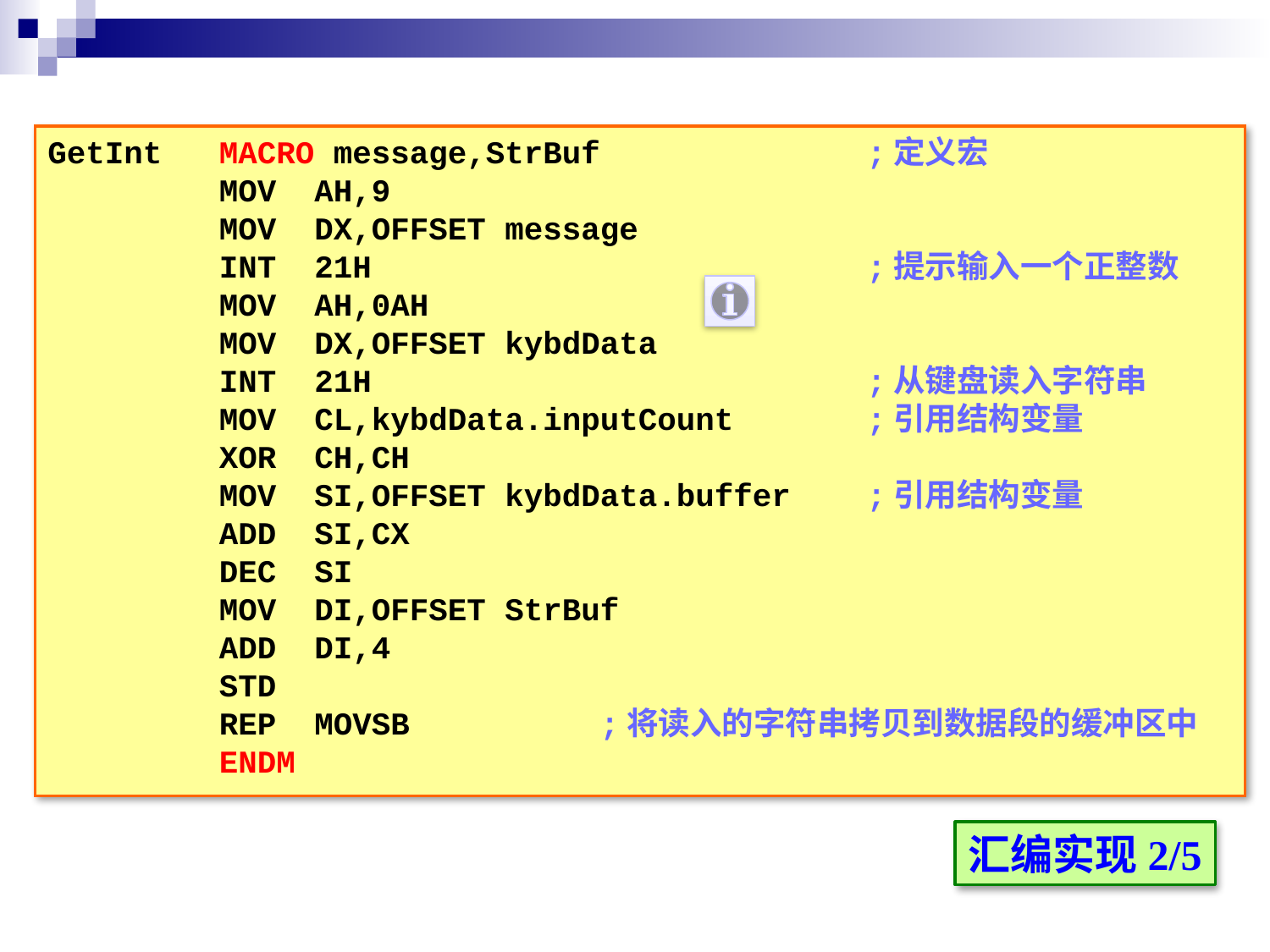

GetInt   MACRO message,StrBuf              ;定义宏
         MOV  AH,9
         MOV  DX,OFFSET message
         INT  21H                          ;提示输入一个正整数
         MOV  AH,0AH
         MOV  DX,OFFSET kybdData
         INT  21H                          ;从键盘读入字符串
         MOV  CL,kybdData.inputCount       ;引用结构变量
         XOR  CH,CH
         MOV  SI,OFFSET kybdData.buffer    ;引用结构变量
         ADD  SI,CX
         DEC  SI
         MOV  DI,OFFSET StrBuf
         ADD  DI,4
         STD
         REP  MOVSB          ;将读入的字符串拷贝到数据段的缓冲区中
         ENDM

汇编实现2/5
20